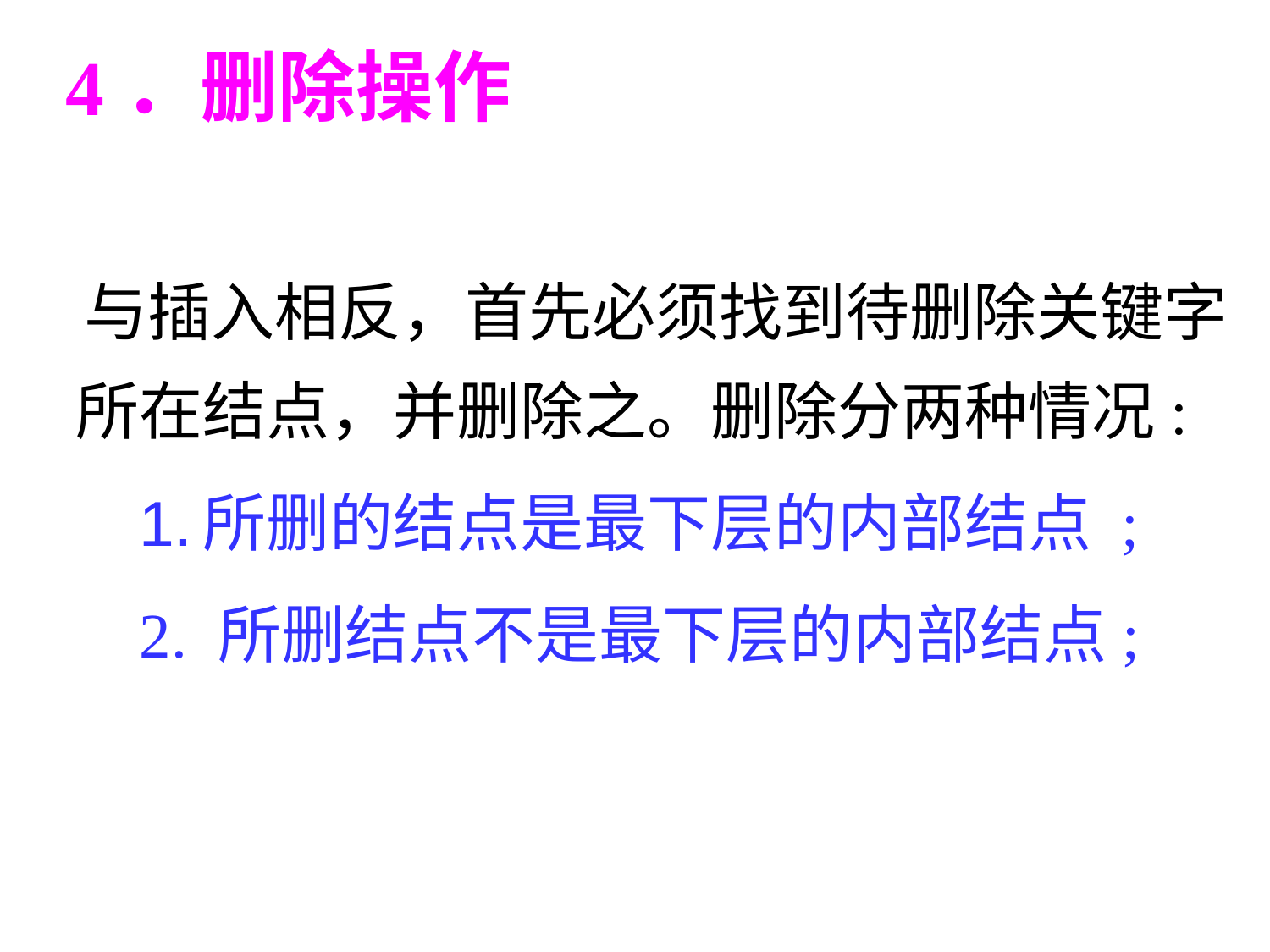

4．删除操作
    与插入相反，首先必须找到待删除关键字所在结点，并删除之。删除分两种情况:
所删的结点是最下层的内部结点 ;
2. 所删结点不是最下层的内部结点;